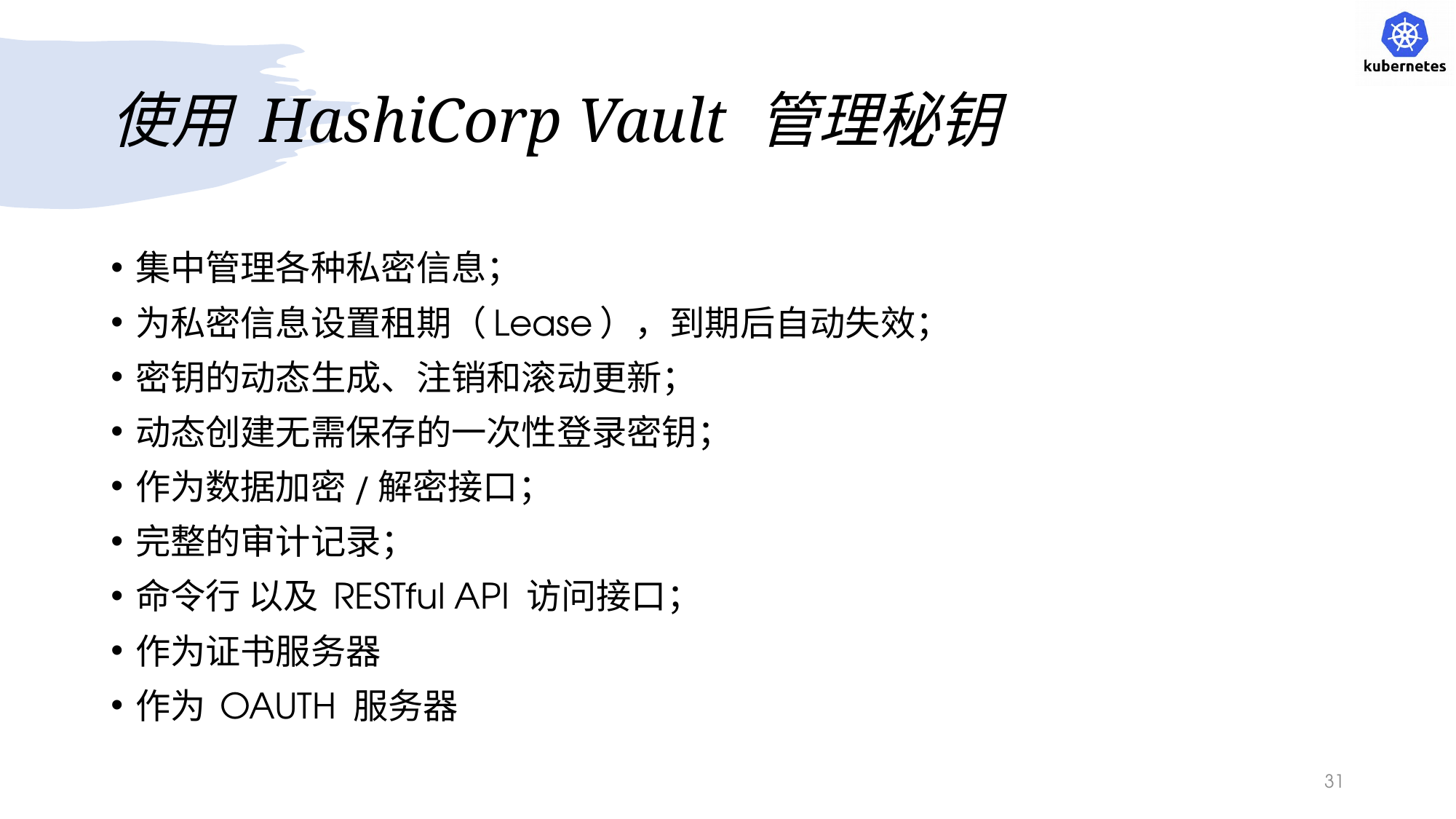

# 使用 HashiCorp Vault 管理秘钥
集中管理各种私密信息；
为私密信息设置租期（Lease），到期后自动失效；
密钥的动态生成、注销和滚动更新；
动态创建无需保存的一次性登录密钥；
作为数据加密/解密接口；
完整的审计记录；
命令行 以及 RESTful API 访问接口；
作为证书服务器
作为 OAUTH 服务器

31